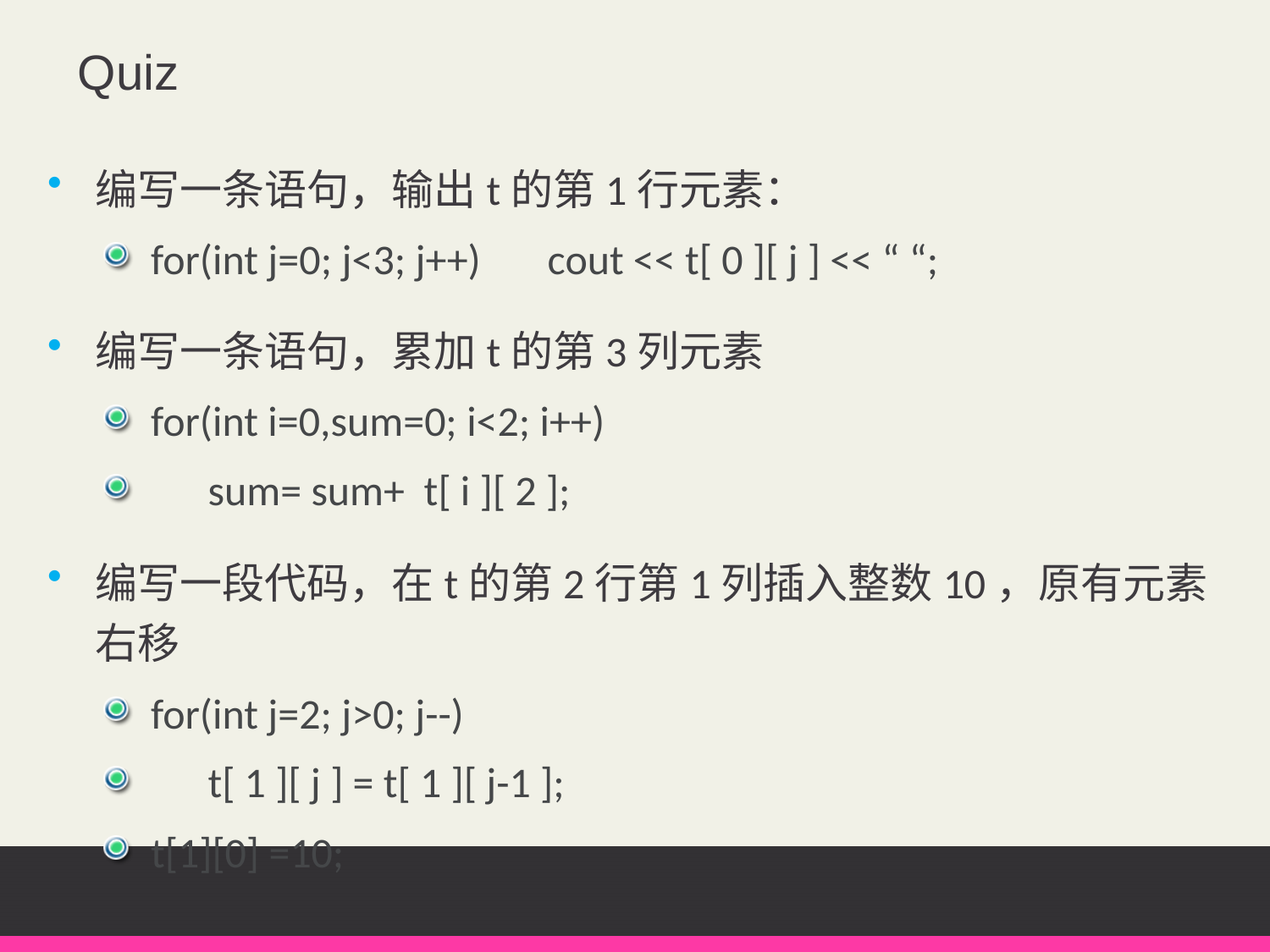

# Quiz
编写一条语句，输出t的第1行元素：
for(int j=0; j<3; j++)       cout << t[ 0 ][ j ] << “ “;
编写一条语句，累加t的第3列元素
for(int i=0,sum=0; i<2; i++)
      sum= sum+  t[ i ][ 2 ];
编写一段代码，在t的第2行第1列插入整数10，原有元素右移
for(int j=2; j>0; j--)
      t[ 1 ][ j ] = t[ 1 ][ j-1 ];
t[1][0] =10;